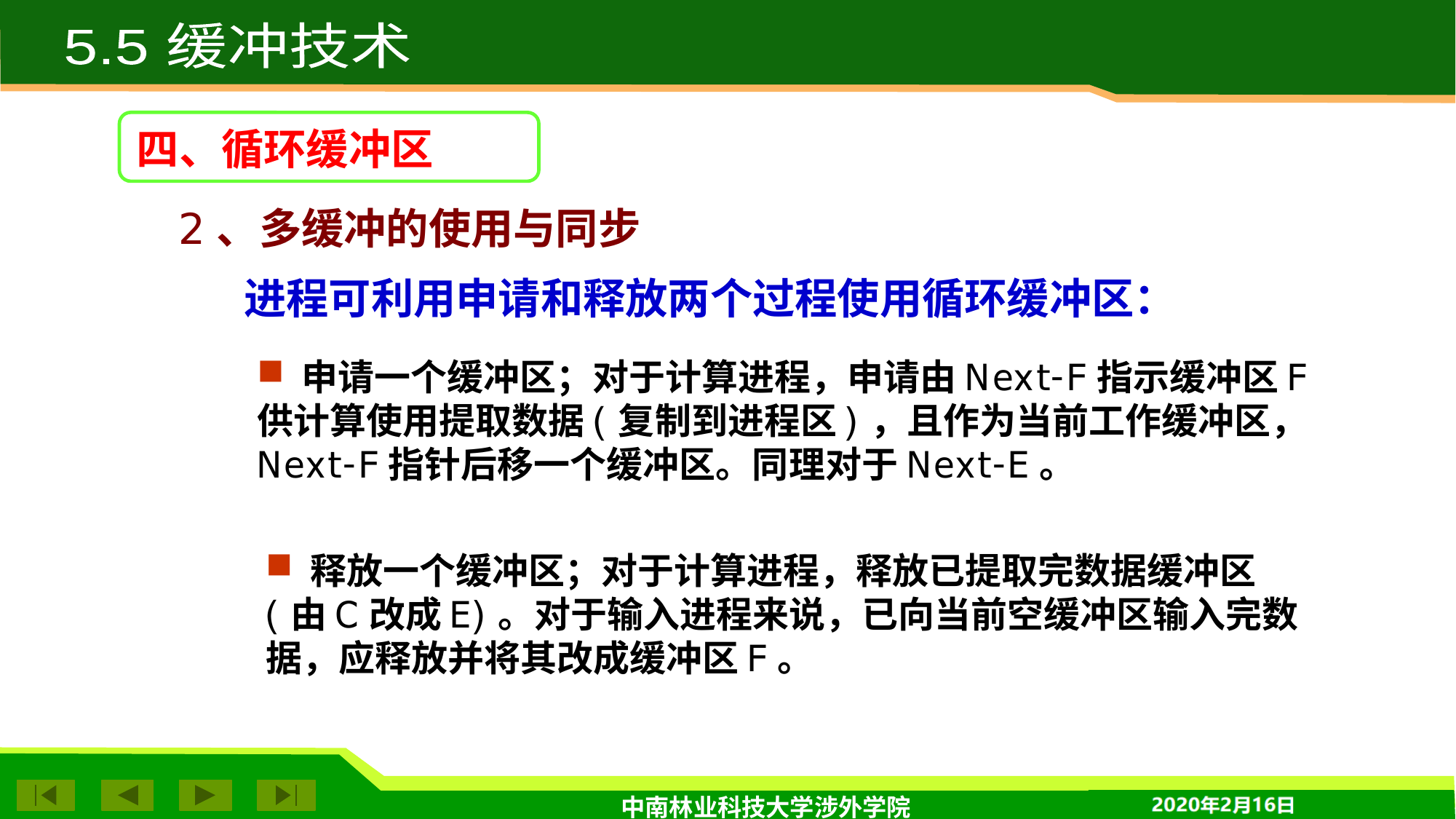

5.5 缓冲技术

四、循环缓冲区
2、多缓冲的使用与同步
进程可利用申请和释放两个过程使用循环缓冲区：
 申请一个缓冲区；对于计算进程，申请由Next-F指示缓冲区F供计算使用提取数据(复制到进程区)，且作为当前工作缓冲区，Next-F指针后移一个缓冲区。同理对于Next-E。
 释放一个缓冲区；对于计算进程，释放已提取完数据缓冲区(由C改成E)。对于输入进程来说，已向当前空缓冲区输入完数据，应释放并将其改成缓冲区F。